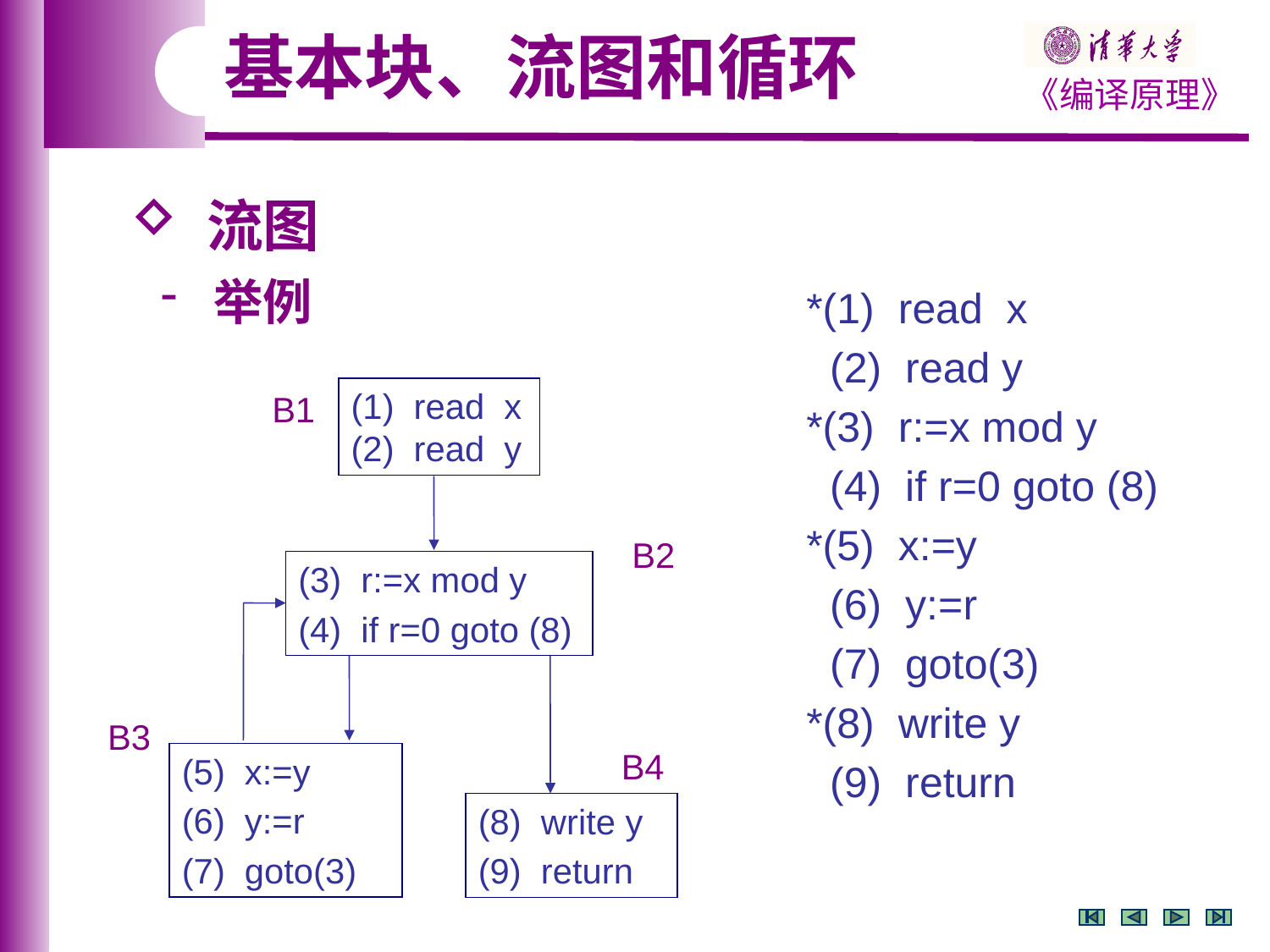

基本块、流图和循环
 流图
 举例
*(1)  read  x
  (2)  read y
*(3)  r:=x mod y
  (4)  if r=0 goto (8)
*(5)  x:=y
  (6)  y:=r
  (7)  goto(3)
*(8)  write y
  (9)  return
(1)  read  x (2)  read  y
B1

B2
(3)  r:=x mod y
(4)  if r=0 goto (8)

B3
B4
(5)  x:=y
(6)  y:=r
(7)  goto(3)
(8)  write y
(9)  return